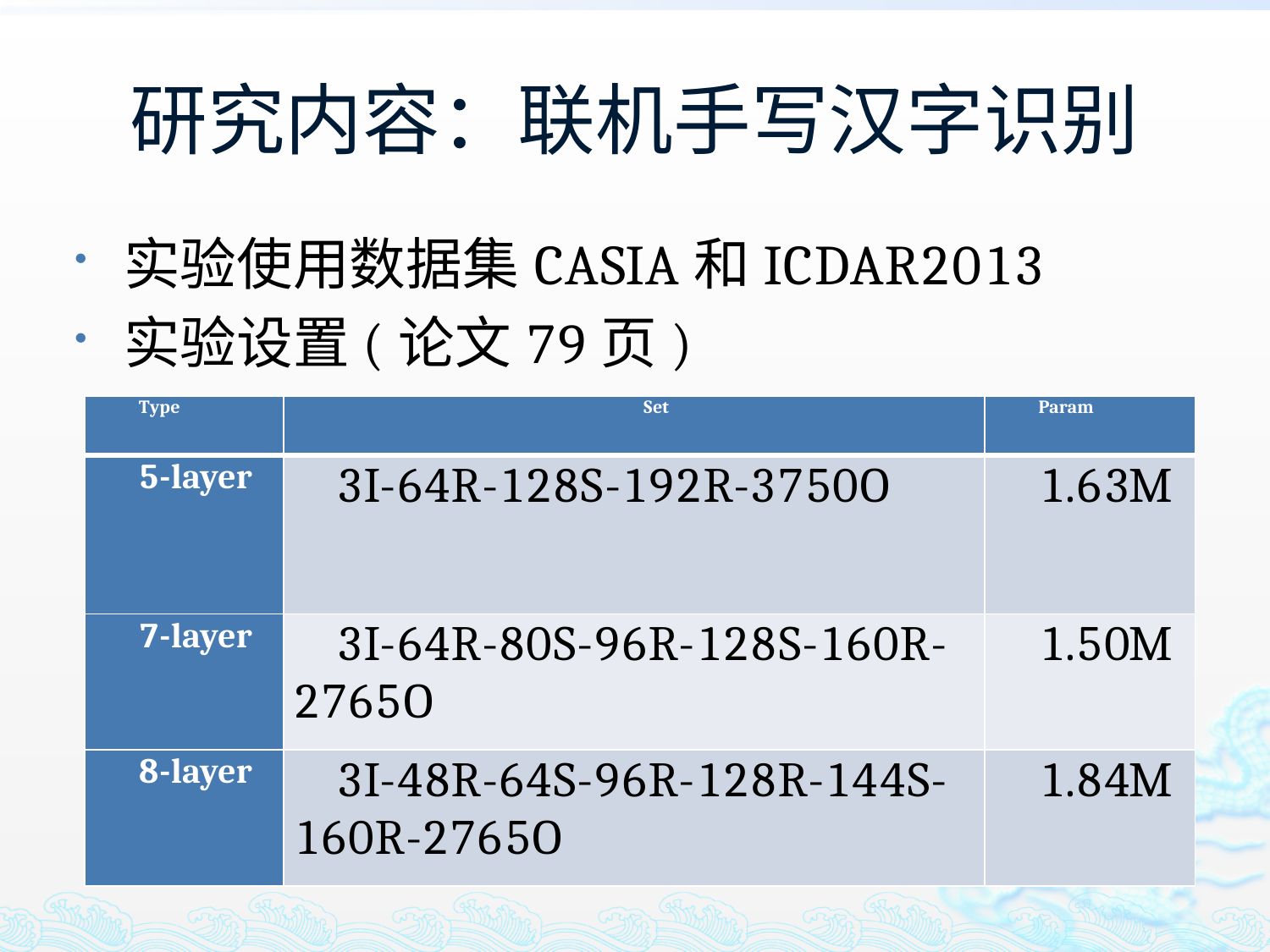

# 研究内容：联机手写汉字识别
实验使用数据集CASIA和ICDAR2013
实验设置(论文79页)
| Type | Set | Param |
| --- | --- | --- |
| 5-layer | 3I-64R-128S-192R-3750O | 1.63M |
| 7-layer | 3I-64R-80S-96R-128S-160R-2765O | 1.50M |
| 8-layer | 3I-48R-64S-96R-128R-144S-160R-2765O | 1.84M |